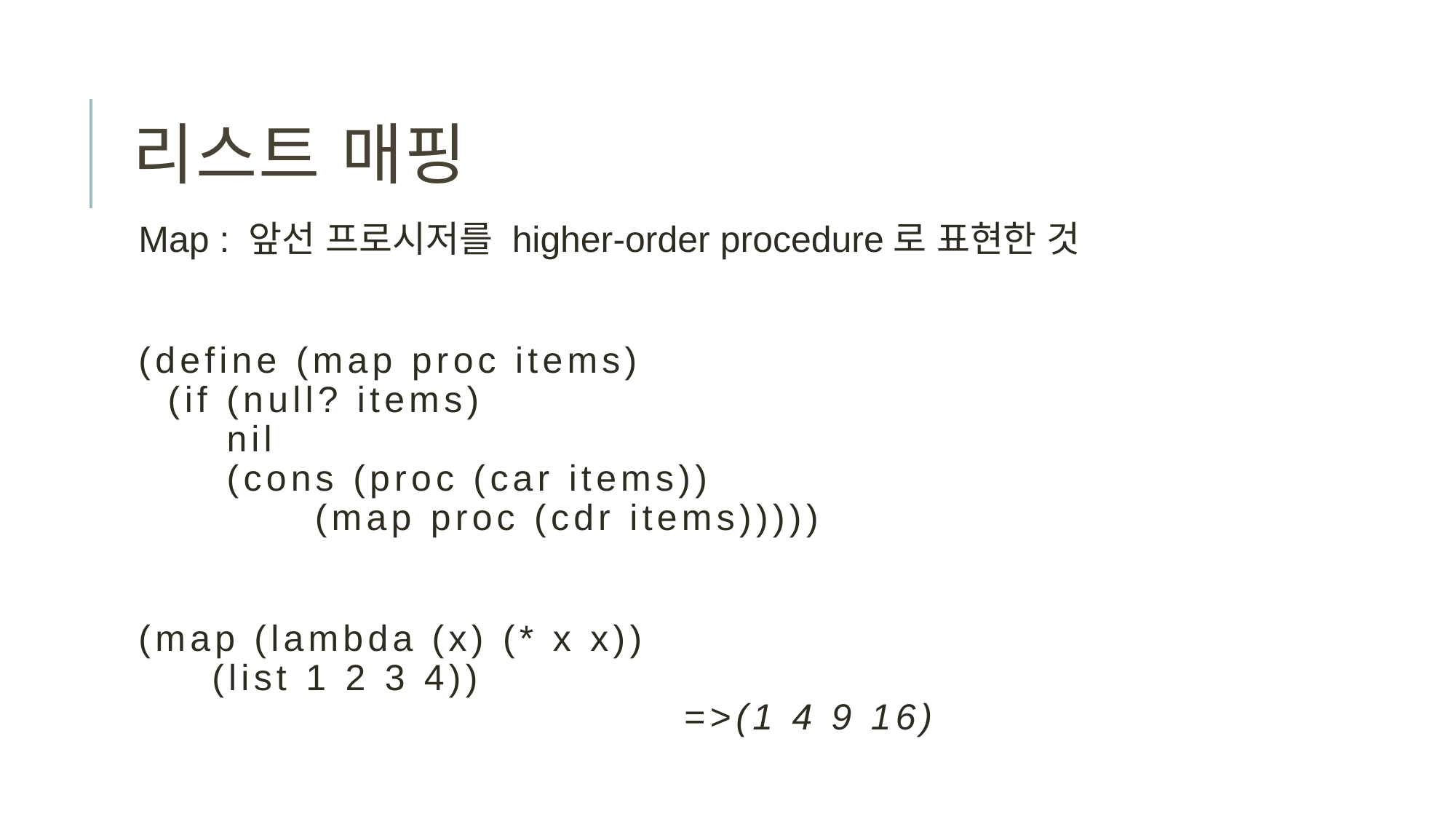

# 리스트 매핑
Map : 앞선 프로시저를 higher-order procedure로 표현한 것

(define (map proc items)
  (if (null? items)
      nil
      (cons (proc (car items))
            (map proc (cdr items)))))

(map (lambda (x) (* x x))
     (list 1 2 3 4))
					=>(1 4 9 16)